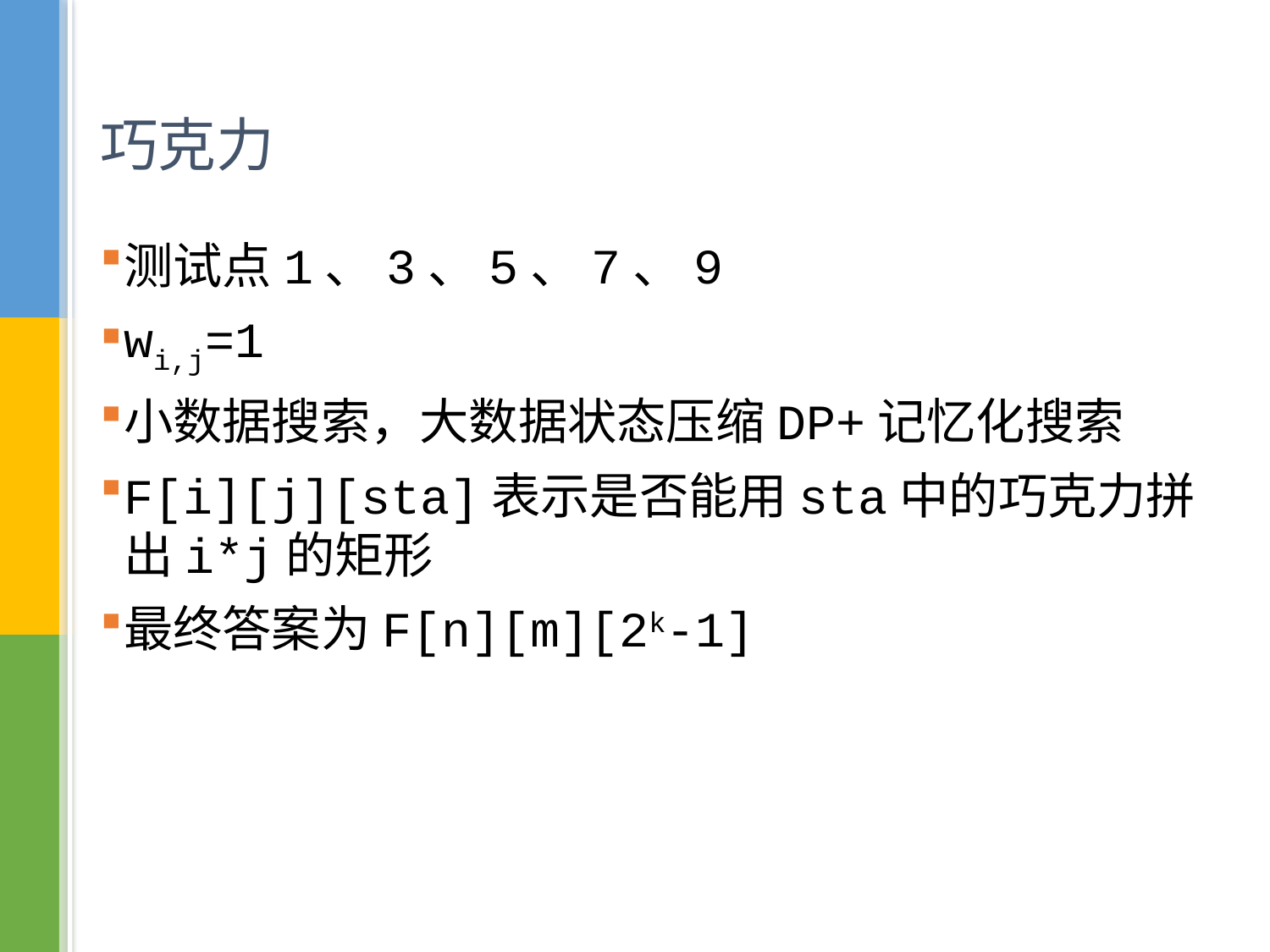

# 巧克力
测试点1、3、5、7、9
wi,j=1
小数据搜索，大数据状态压缩DP+记忆化搜索
F[i][j][sta]表示是否能用sta中的巧克力拼出i*j的矩形
最终答案为F[n][m][2k-1]